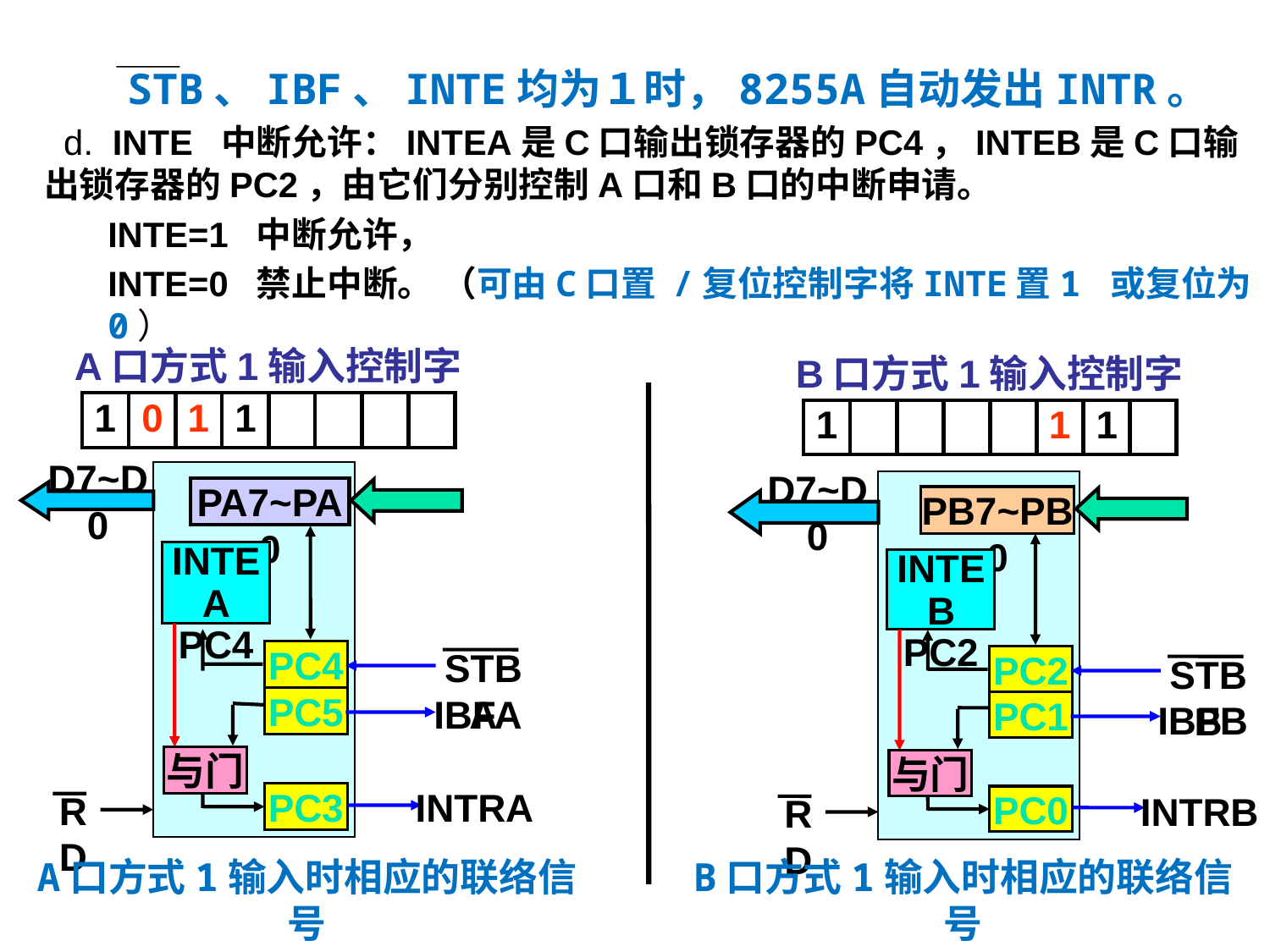

STB、IBF、INTE均为１时，8255A自动发出INTR。
  d.  INTE  中断允许：INTEA是C口输出锁存器的PC4，INTEB是C口输出锁存器的PC2，由它们分别控制A口和B口的中断申请。
INTE=1  中断允许，
INTE=0  禁止中断。 （可由C口置 /复位控制字将INTE置1 或复位为0）

A口方式1输入控制字
B口方式1输入控制字
1
0
1
1

1

1
1

D7~D0

PA7~PA0

INTEA
PC4

PC4
STBA

INTRA

PC5
IBFA

与门
PC3
RD

D7~D0

PB7~PB0

INTEB
PC2

PC2
STBB

PC1
IBFB

与门
PC0
INTRB
RD

A口方式1输入时相应的联络信号
B口方式1输入时相应的联络信号